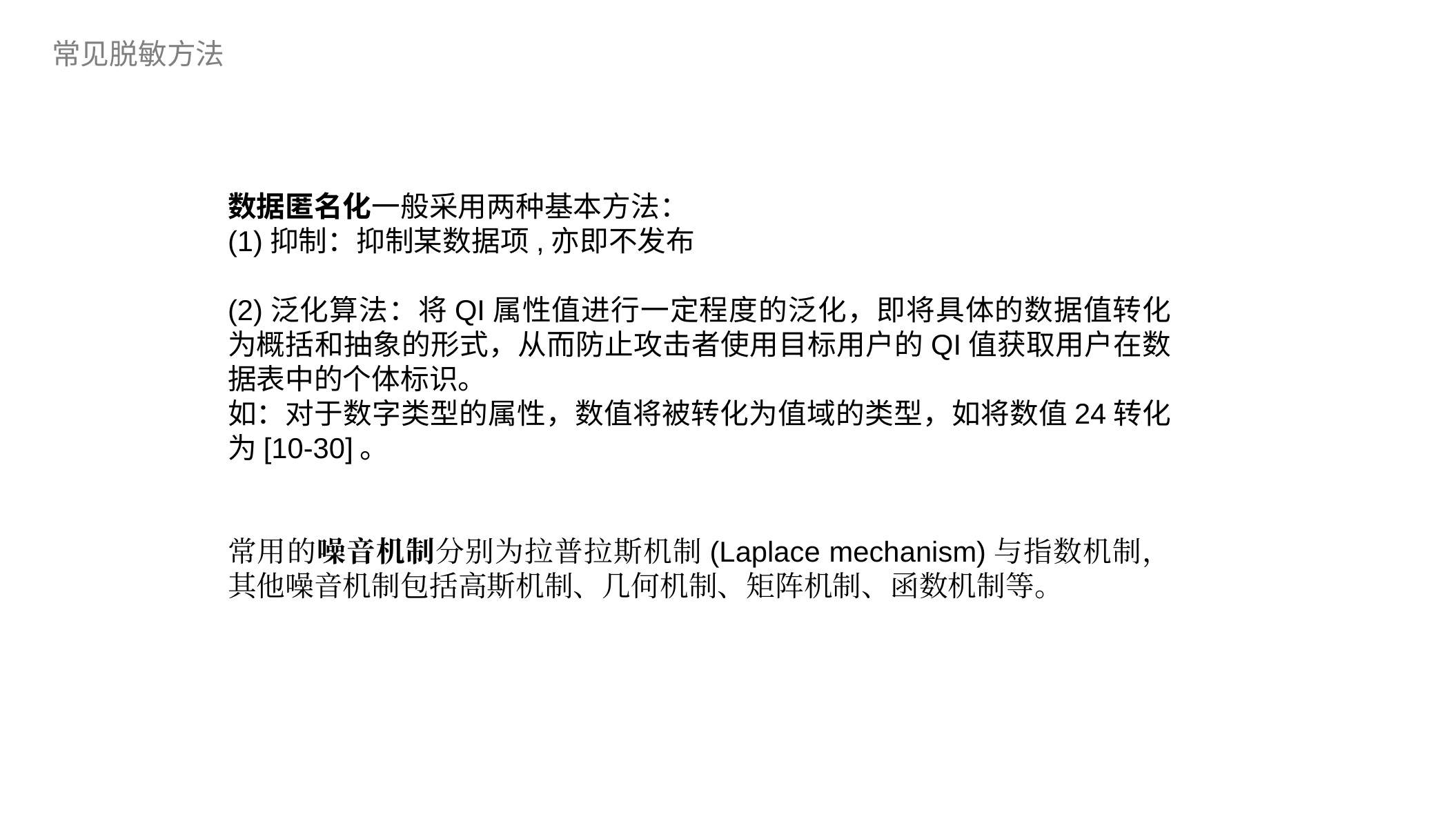

常见脱敏方法
数据匿名化一般采用两种基本方法：
(1)抑制：抑制某数据项,亦即不发布

(2)泛化算法：将QI属性值进行一定程度的泛化，即将具体的数据值转化为概括和抽象的形式，从而防止攻击者使用目标用户的QI值获取用户在数据表中的个体标识。
如：对于数字类型的属性，数值将被转化为值域的类型，如将数值24转化为[10-30]。

常用的噪音机制分别为拉普拉斯机制(Laplace mechanism)与指数机制，其他噪音机制包括高斯机制、几何机制、矩阵机制、函数机制等。